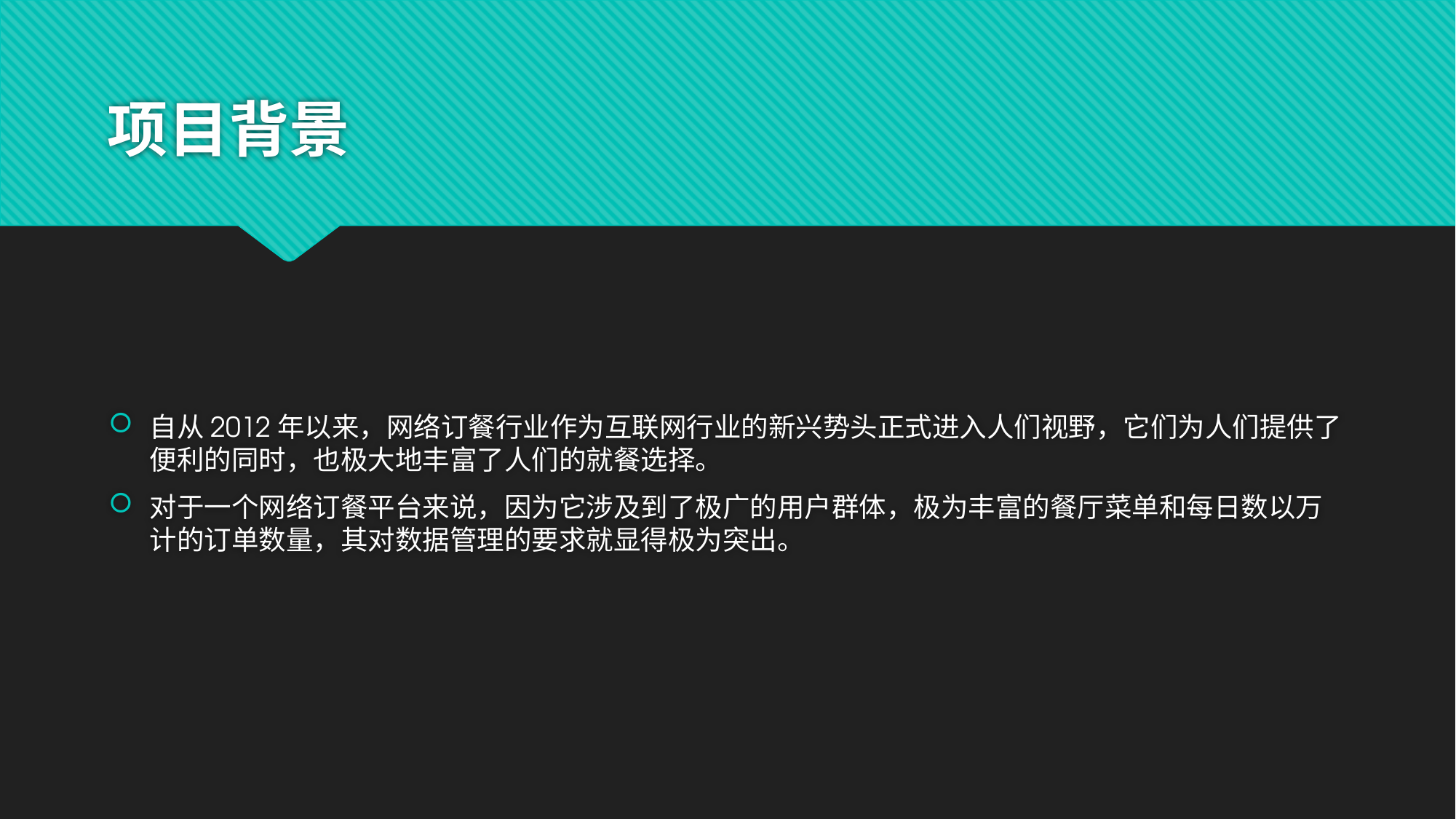

# 项目背景
自从2012年以来，网络订餐行业作为互联网行业的新兴势头正式进入人们视野，它们为人们提供了便利的同时，也极大地丰富了人们的就餐选择。
对于一个网络订餐平台来说，因为它涉及到了极广的用户群体，极为丰富的餐厅菜单和每日数以万计的订单数量，其对数据管理的要求就显得极为突出。